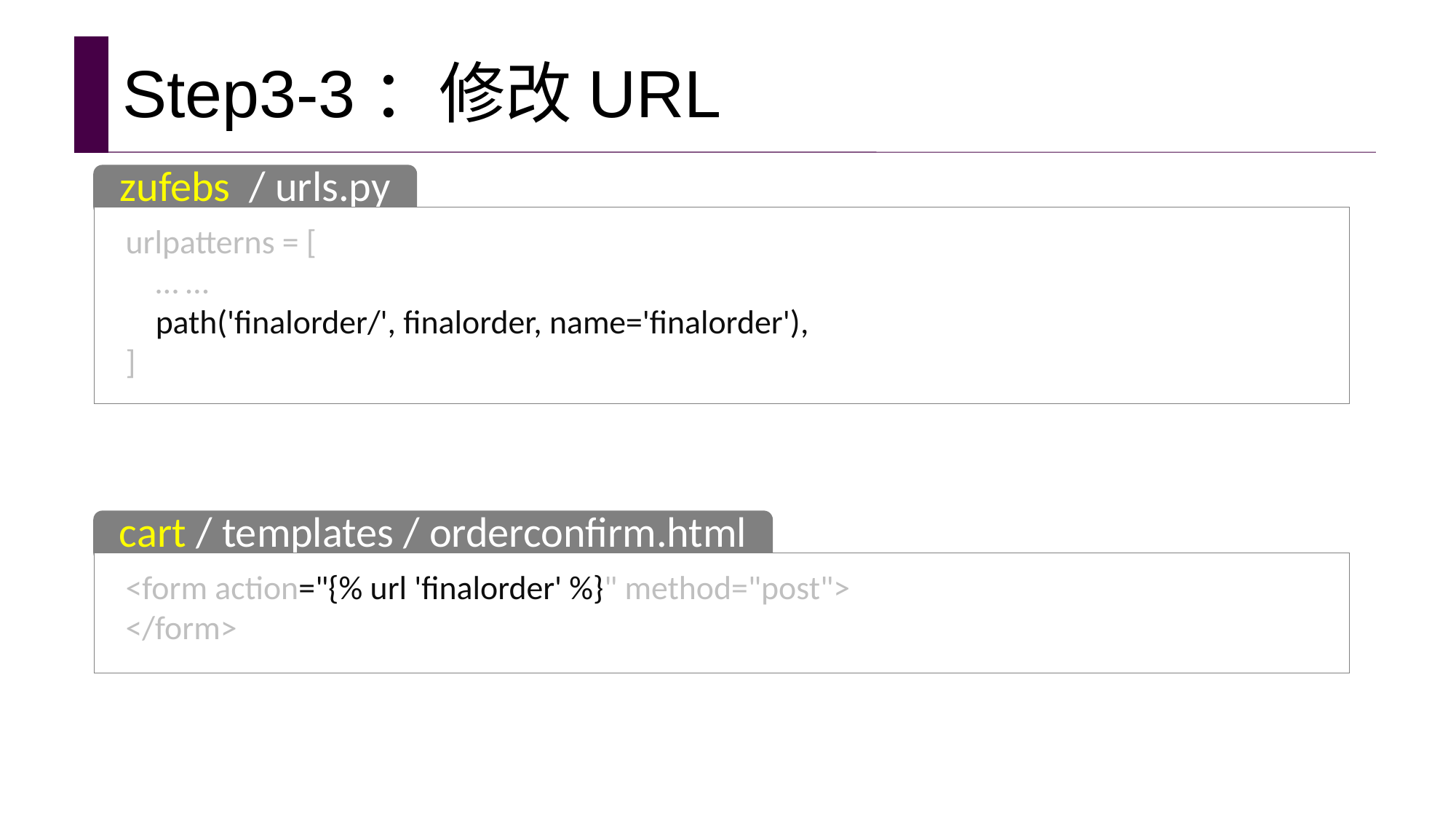

# Step3-3：修改URL
zufebs  / urls.py

urlpatterns = [
    … …
    path('finalorder/', finalorder, name='finalorder'),
]
cart / templates / orderconfirm.html

<form action="{% url 'finalorder' %}" method="post">
</form>